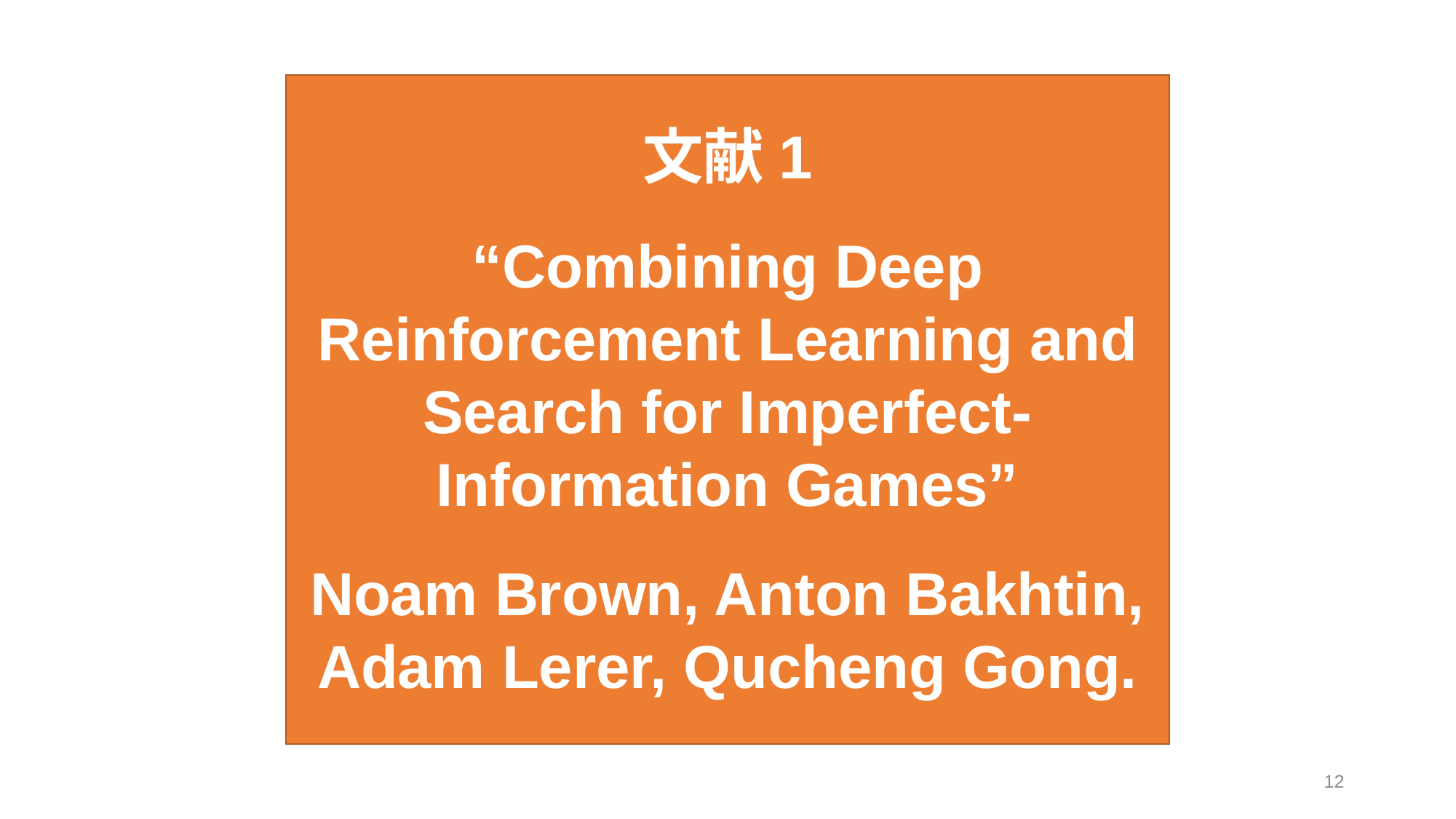

文献1

“Combining Deep Reinforcement Learning and Search for Imperfect-Information Games”

Noam Brown, Anton Bakhtin, Adam Lerer, Qucheng Gong.
12